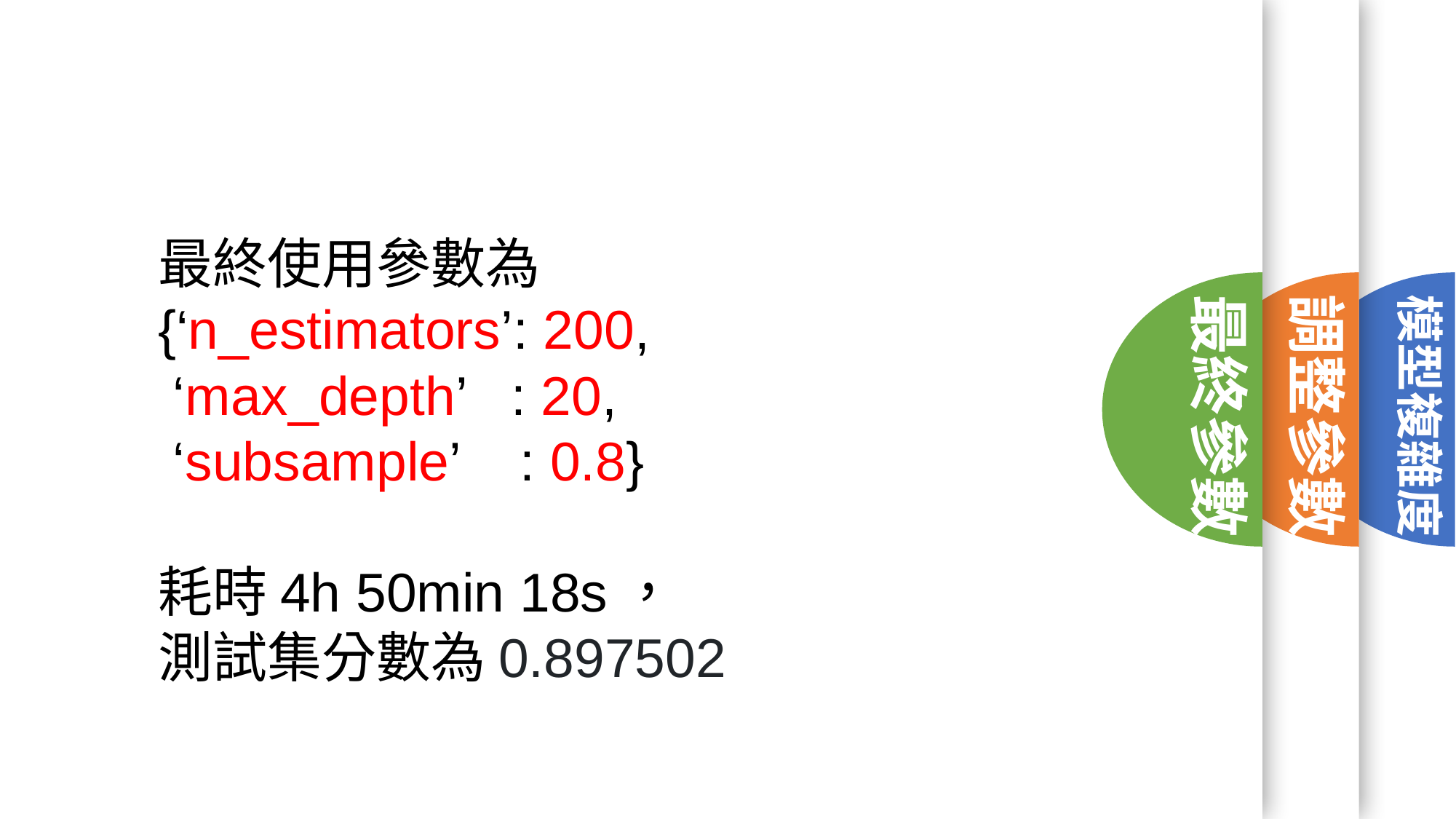

最終使用參數為{‘n_estimators’: 200,
 ‘max_depth’   : 20,
 ‘subsample’    : 0.8}

耗時4h 50min 18s，
測試集分數為0.897502

最終參數
調整參數
模型複雜度